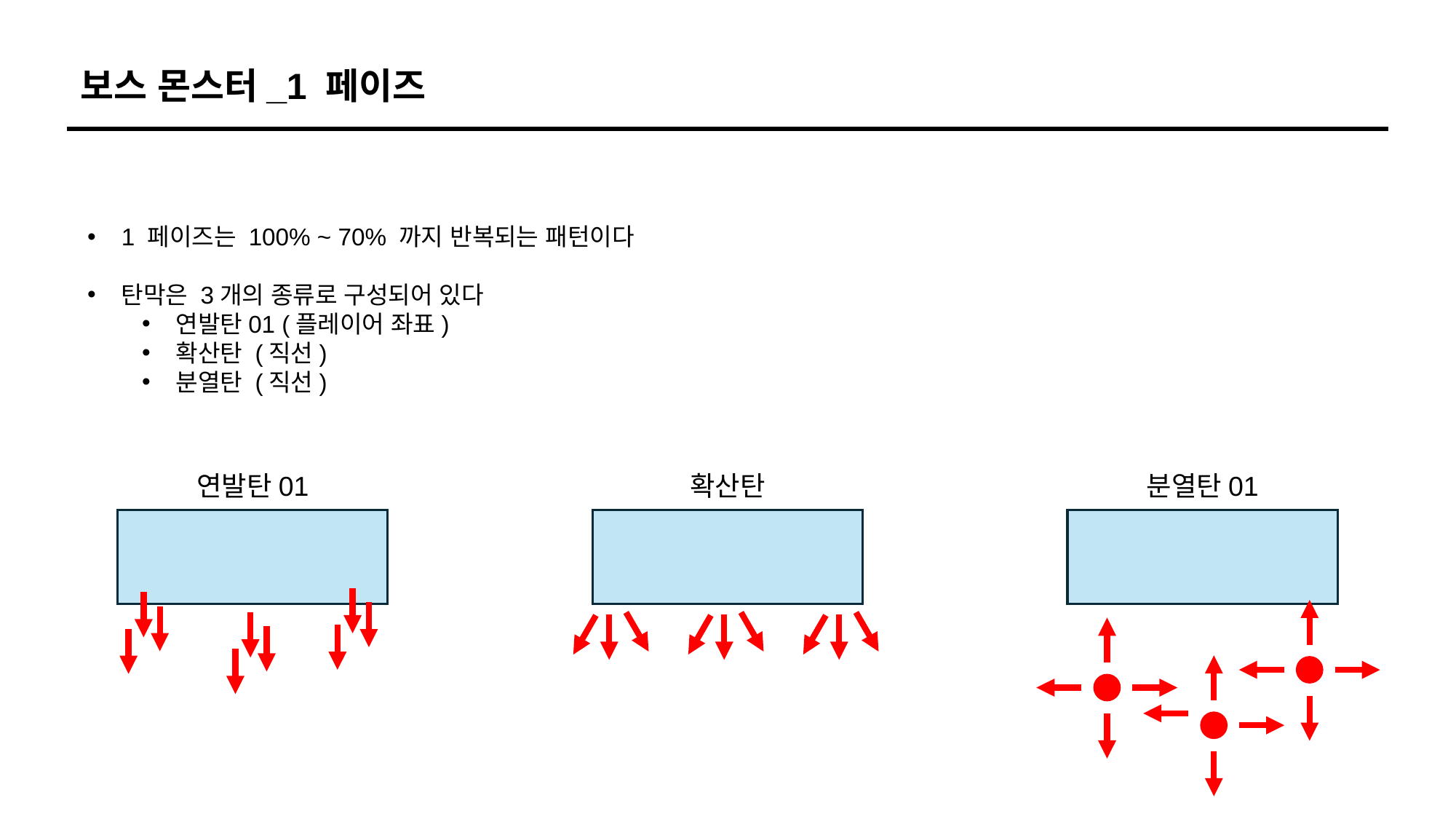

보스 몬스터_1 페이즈
1 페이즈는 100% ~ 70% 까지 반복되는 패턴이다
탄막은 3개의 종류로 구성되어 있다
연발탄01 (플레이어 좌표)
확산탄 (직선)
분열탄 (직선)

연발탄01
확산탄
분열탄01